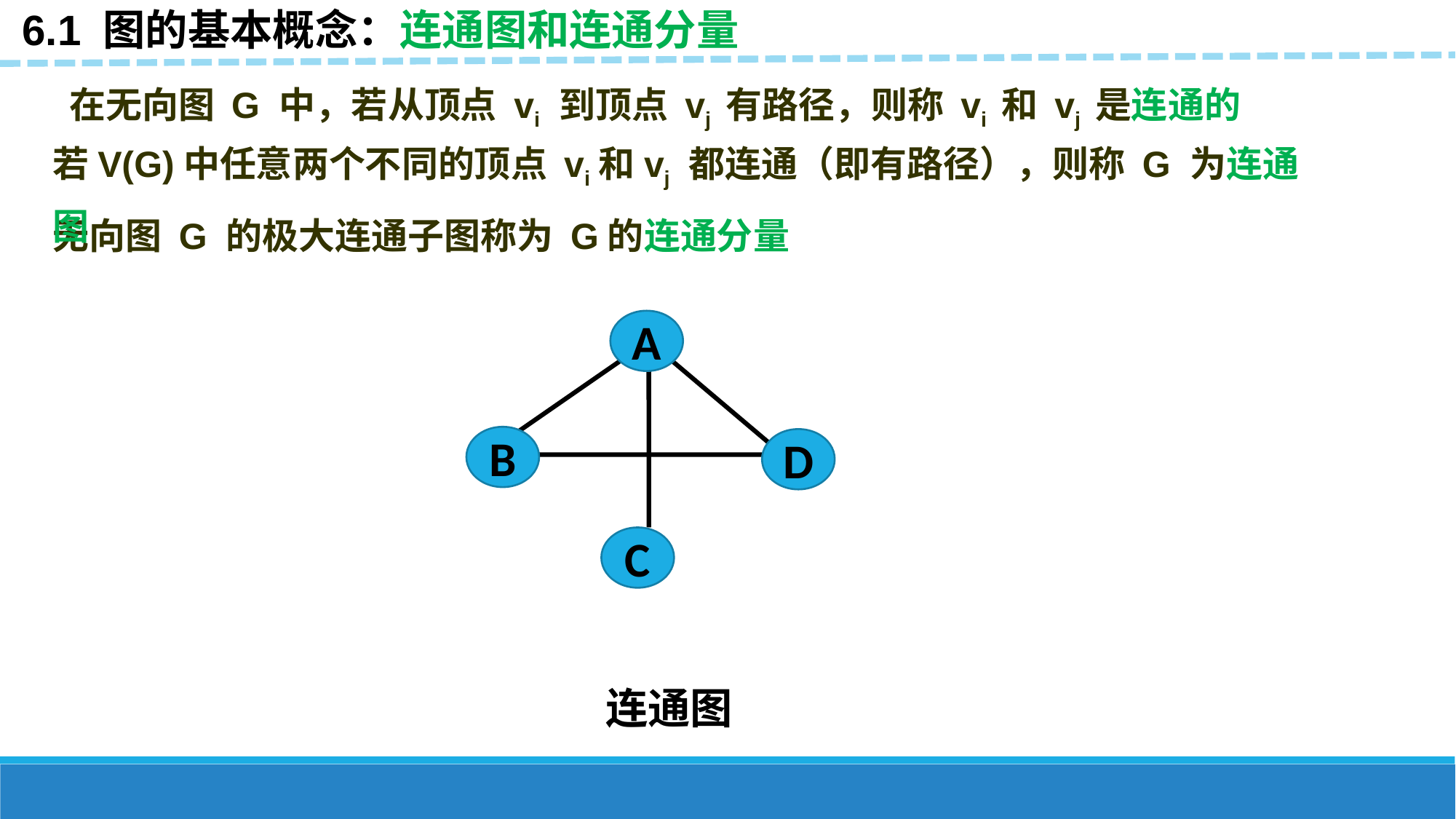

6.1 图的基本概念：连通图和连通分量
 在无向图 G 中，若从顶点 vi 到顶点 vj 有路径，则称 vi 和 vj 是连通的
若V(G)中任意两个不同的顶点 vi和vj 都连通（即有路径），则称 G 为连通图
无向图 G 的极大连通子图称为 G的连通分量
A

B
D

C
连通图